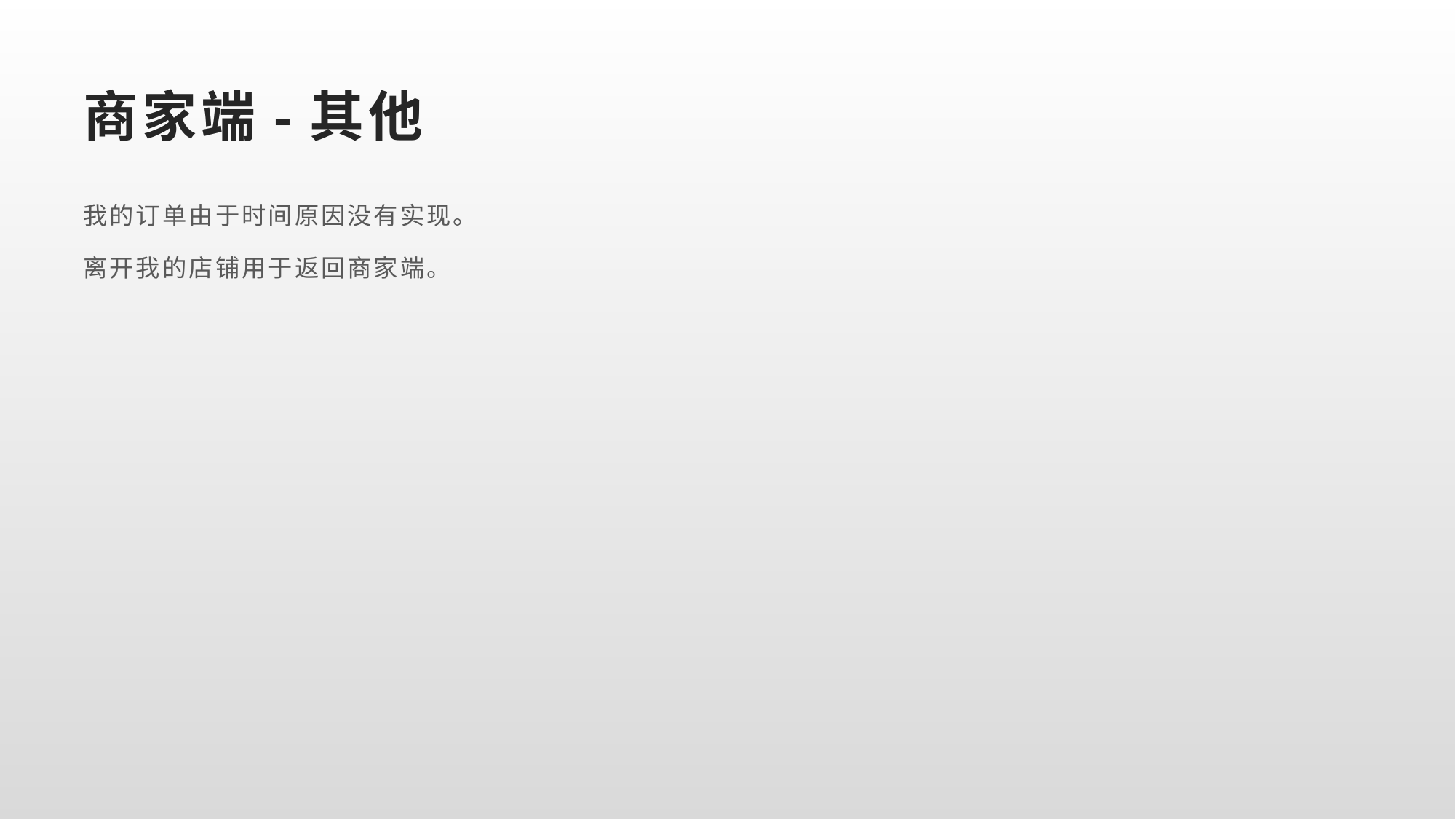

# 商家端-其他
我的订单由于时间原因没有实现。
离开我的店铺用于返回商家端。